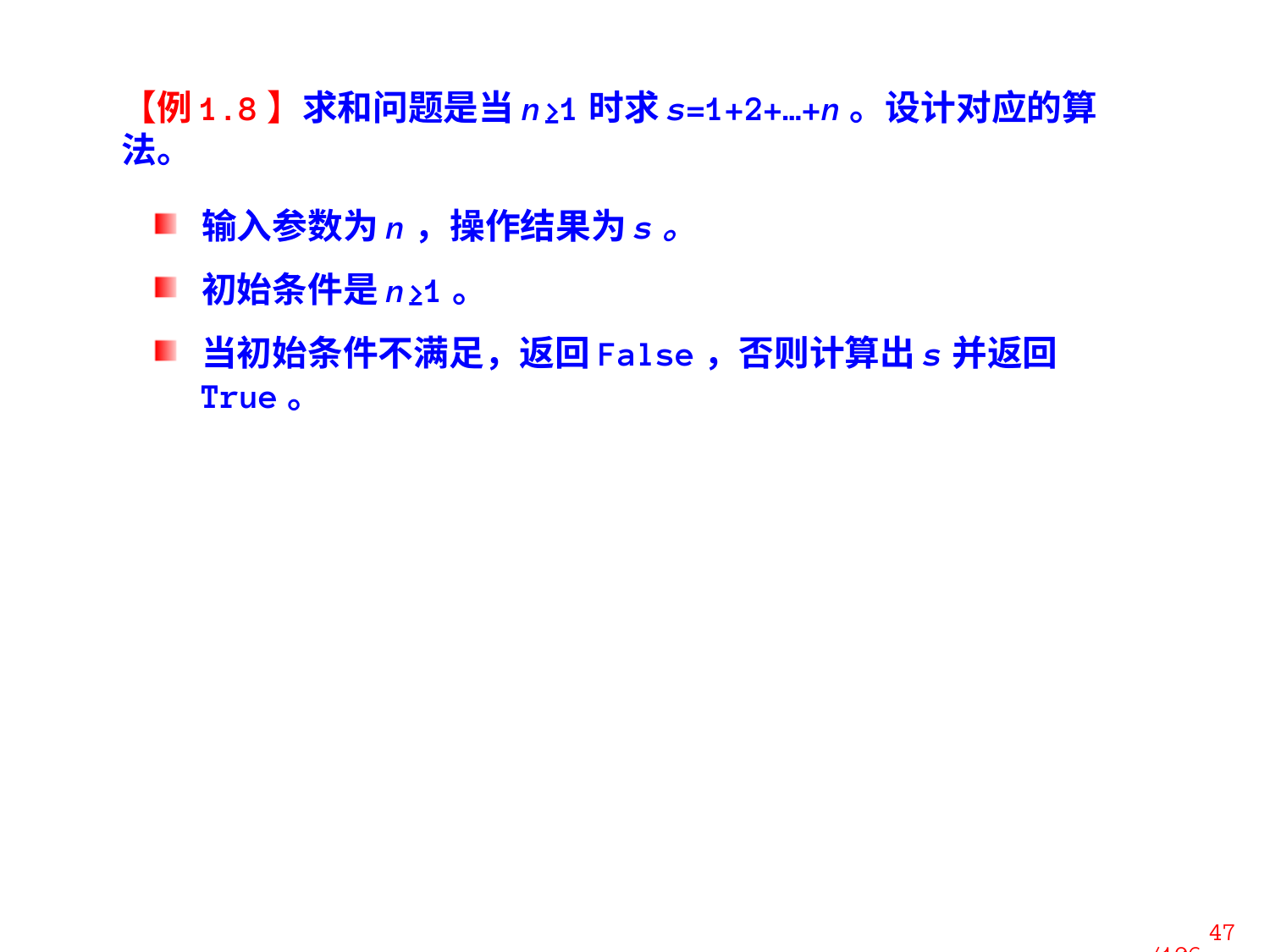

【例1.8】求和问题是当n≥1时求s=1+2+…+n。设计对应的算法。
输入参数为n，操作结果为s。
初始条件是n≥1。
当初始条件不满足，返回False，否则计算出s并返回True。
                 47/106